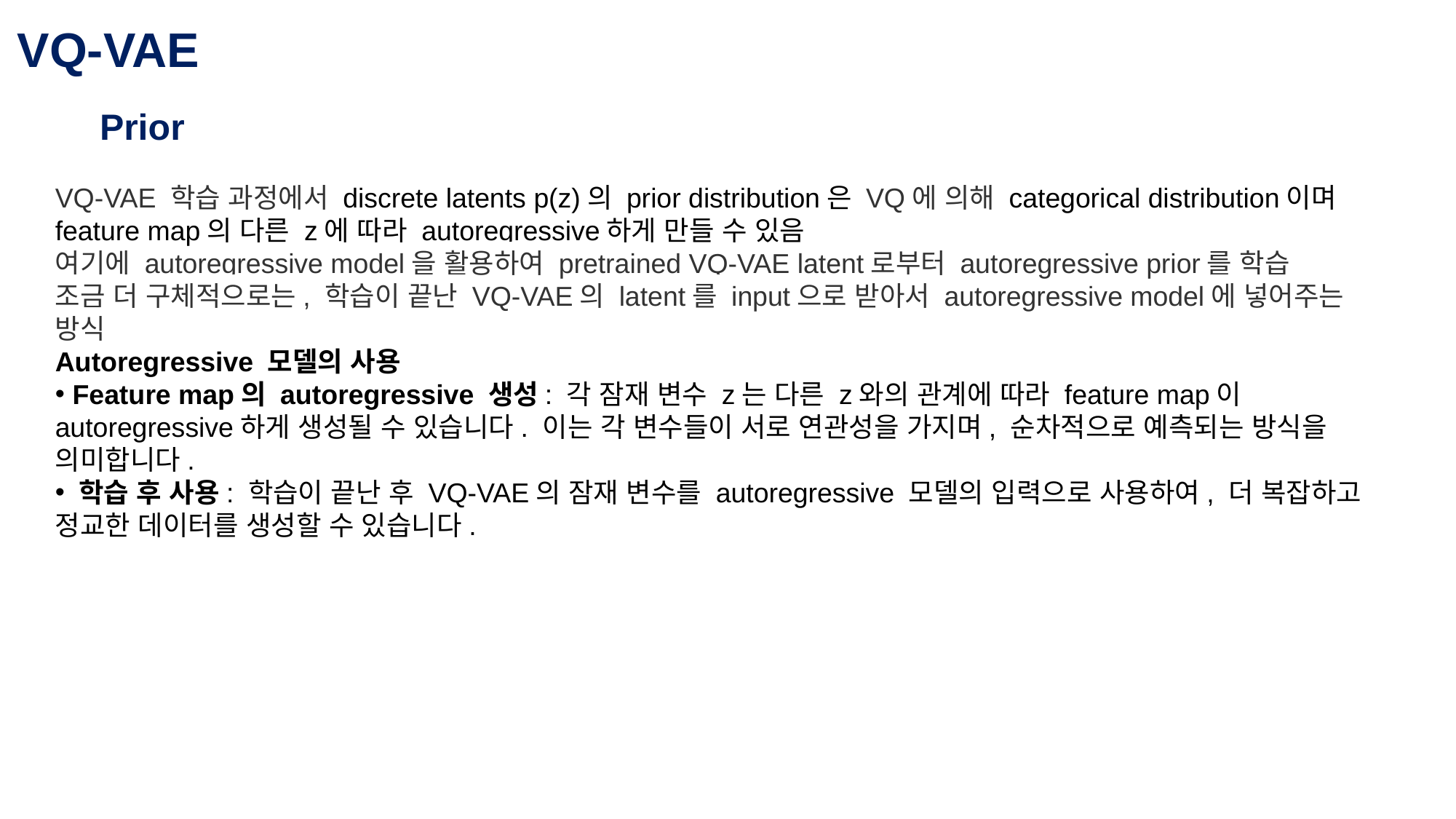

VQ-VAE
Prior
VQ-VAE 학습 과정에서 discrete latents p(z)의 prior distribution은 VQ에 의해 categorical distribution이며 feature map의 다른 z에 따라 autoregressive하게 만들 수 있음
여기에 autoregressive model을 활용하여 pretrained VQ-VAE latent로부터 autoregressive prior를 학습
조금 더 구체적으로는, 학습이 끝난 VQ-VAE의 latent를 input으로 받아서 autoregressive model에 넣어주는 방식
Autoregressive 모델의 사용
 Feature map의 autoregressive 생성: 각 잠재 변수 z는 다른 z와의 관계에 따라 feature map이 autoregressive하게 생성될 수 있습니다. 이는 각 변수들이 서로 연관성을 가지며, 순차적으로 예측되는 방식을 의미합니다.
 학습 후 사용: 학습이 끝난 후 VQ-VAE의 잠재 변수를 autoregressive 모델의 입력으로 사용하여, 더 복잡하고 정교한 데이터를 생성할 수 있습니다.